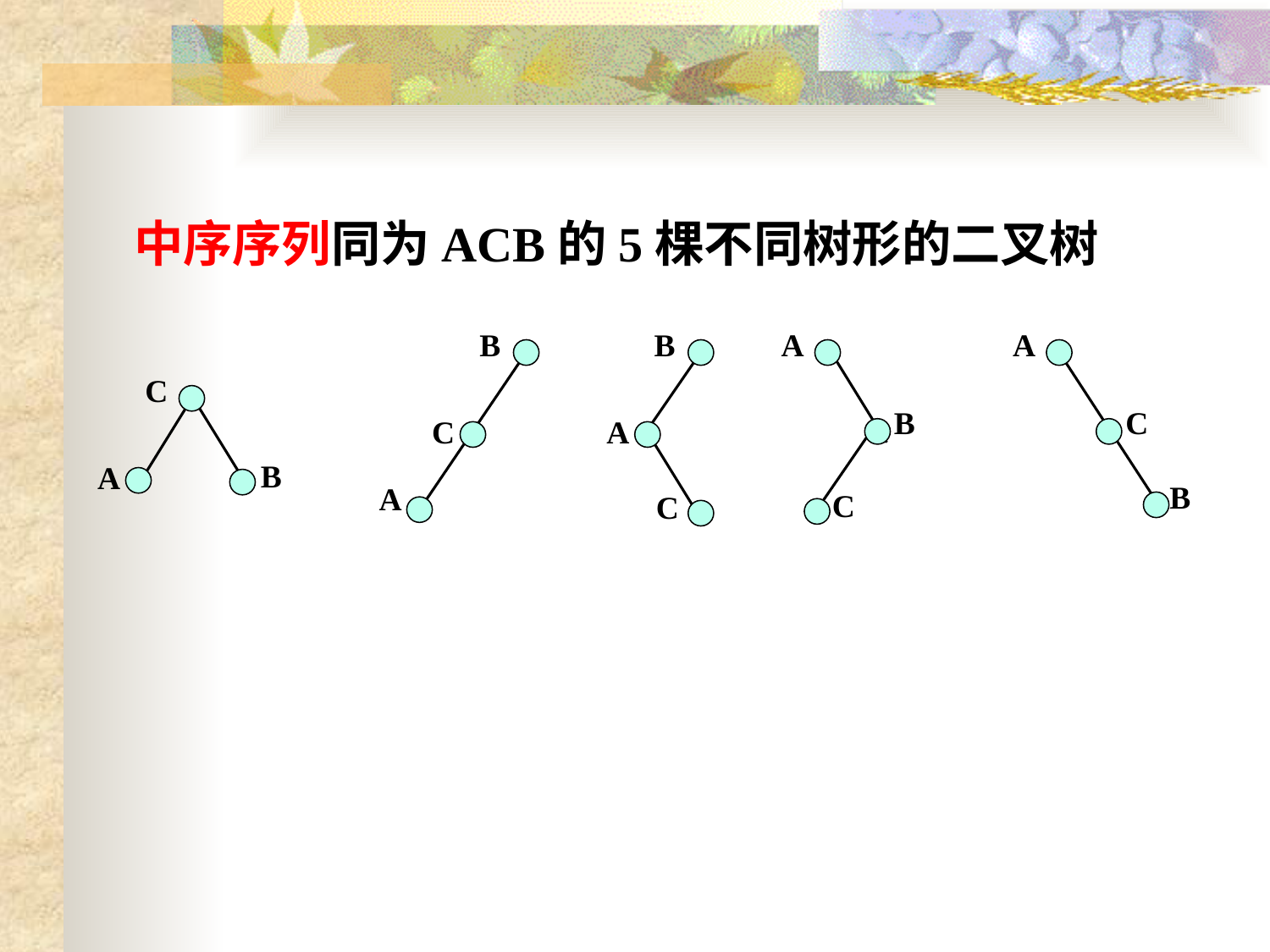

中序序列同为ACB的5棵不同树形的二叉树
B

C

A

B

A

C

A

B

C

A

C

B

C

B
A